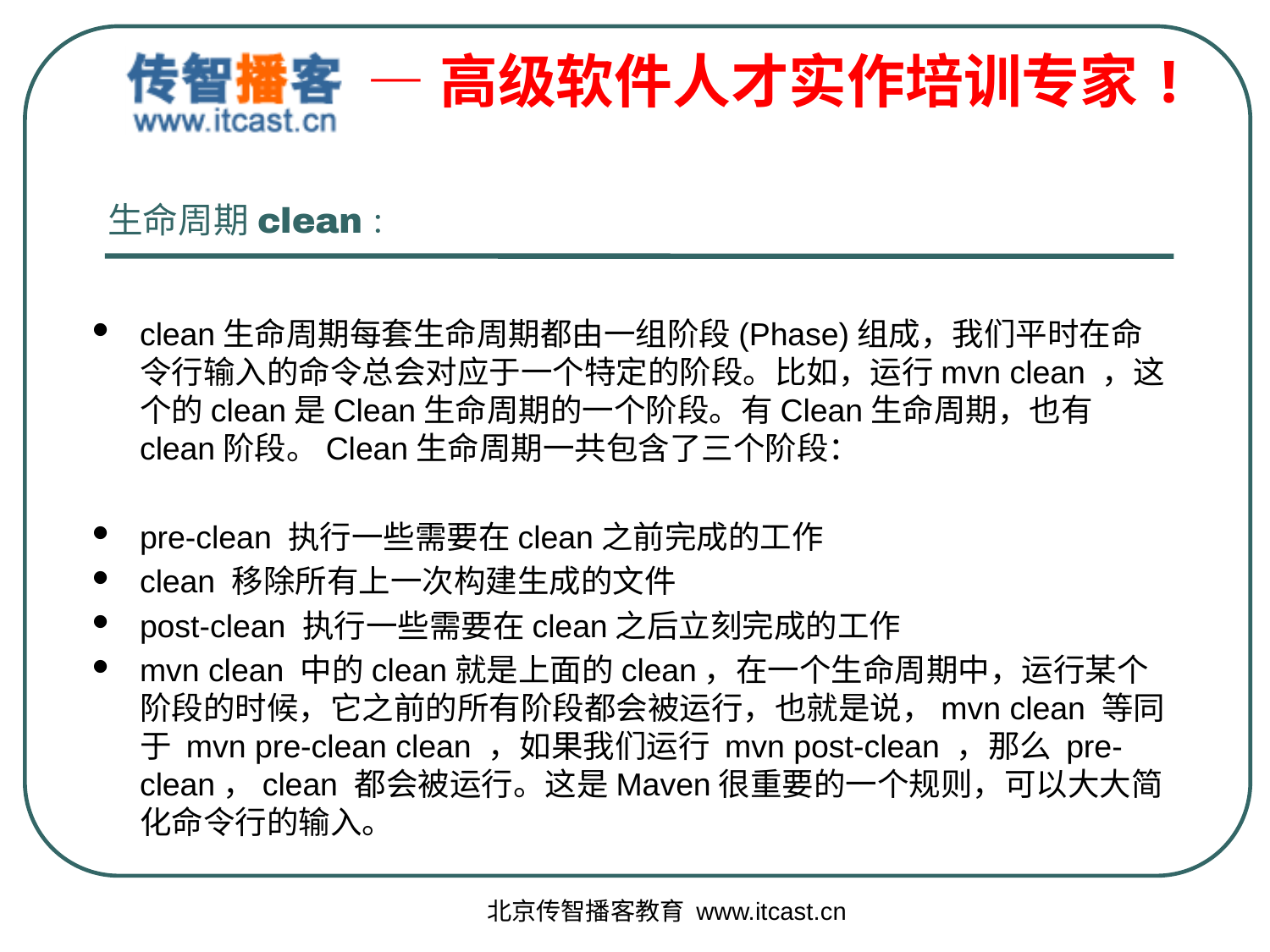

生命周期clean：
clean生命周期每套生命周期都由一组阶段(Phase)组成，我们平时在命令行输入的命令总会对应于一个特定的阶段。比如，运行mvn clean ，这个的clean是Clean生命周期的一个阶段。有Clean生命周期，也有clean阶段。Clean生命周期一共包含了三个阶段：

pre-clean 执行一些需要在clean之前完成的工作
clean 移除所有上一次构建生成的文件
post-clean 执行一些需要在clean之后立刻完成的工作
mvn clean 中的clean就是上面的clean，在一个生命周期中，运行某个阶段的时候，它之前的所有阶段都会被运行，也就是说，mvn clean 等同于 mvn pre-clean clean ，如果我们运行 mvn post-clean ，那么 pre-clean，clean 都会被运行。这是Maven很重要的一个规则，可以大大简化命令行的输入。
北京传智播客教育 www.itcast.cn